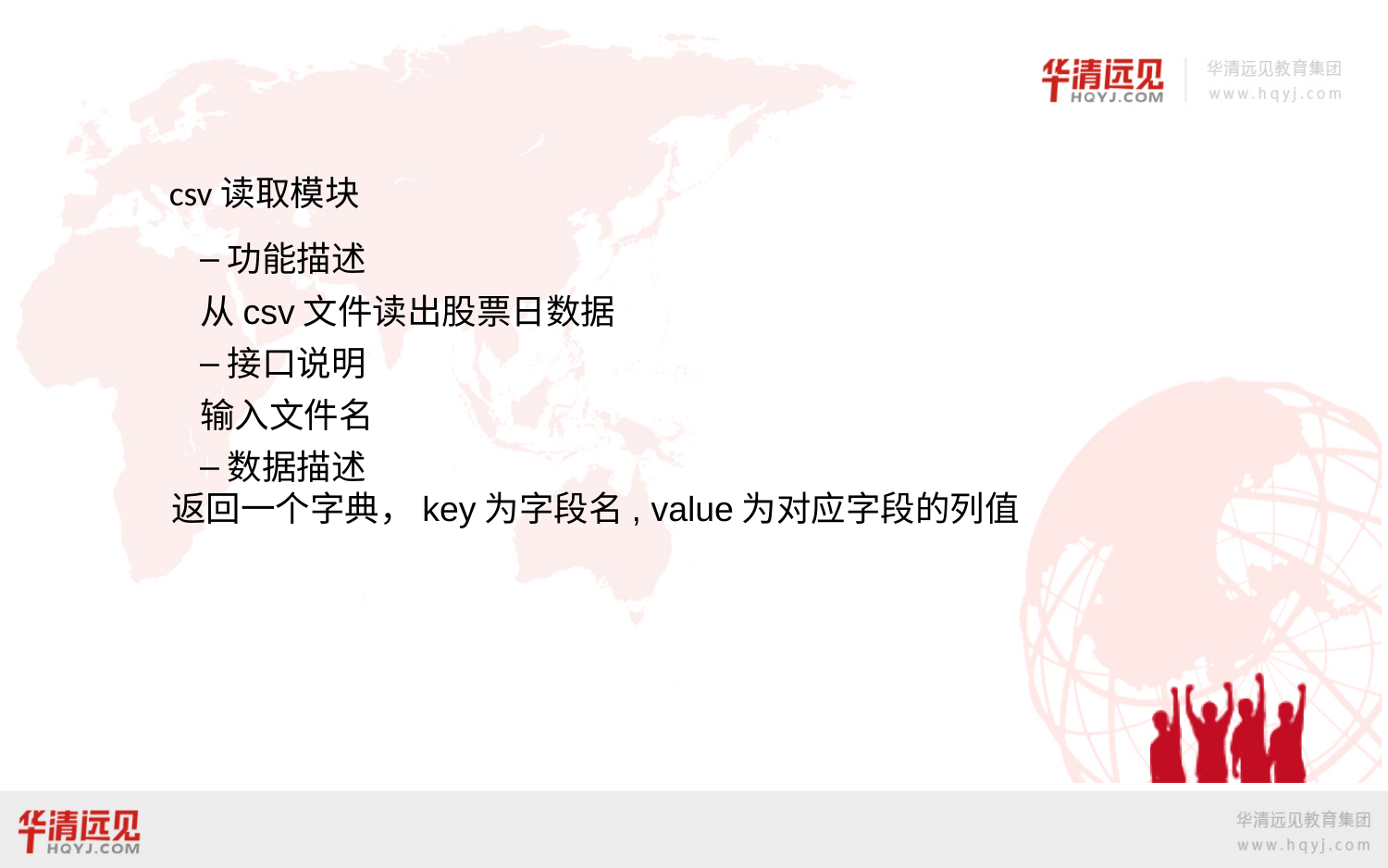

csv读取模块
功能描述
从csv文件读出股票日数据
接口说明
输入文件名
数据描述
   返回一个字典，key为字段名, value为对应字段的列值